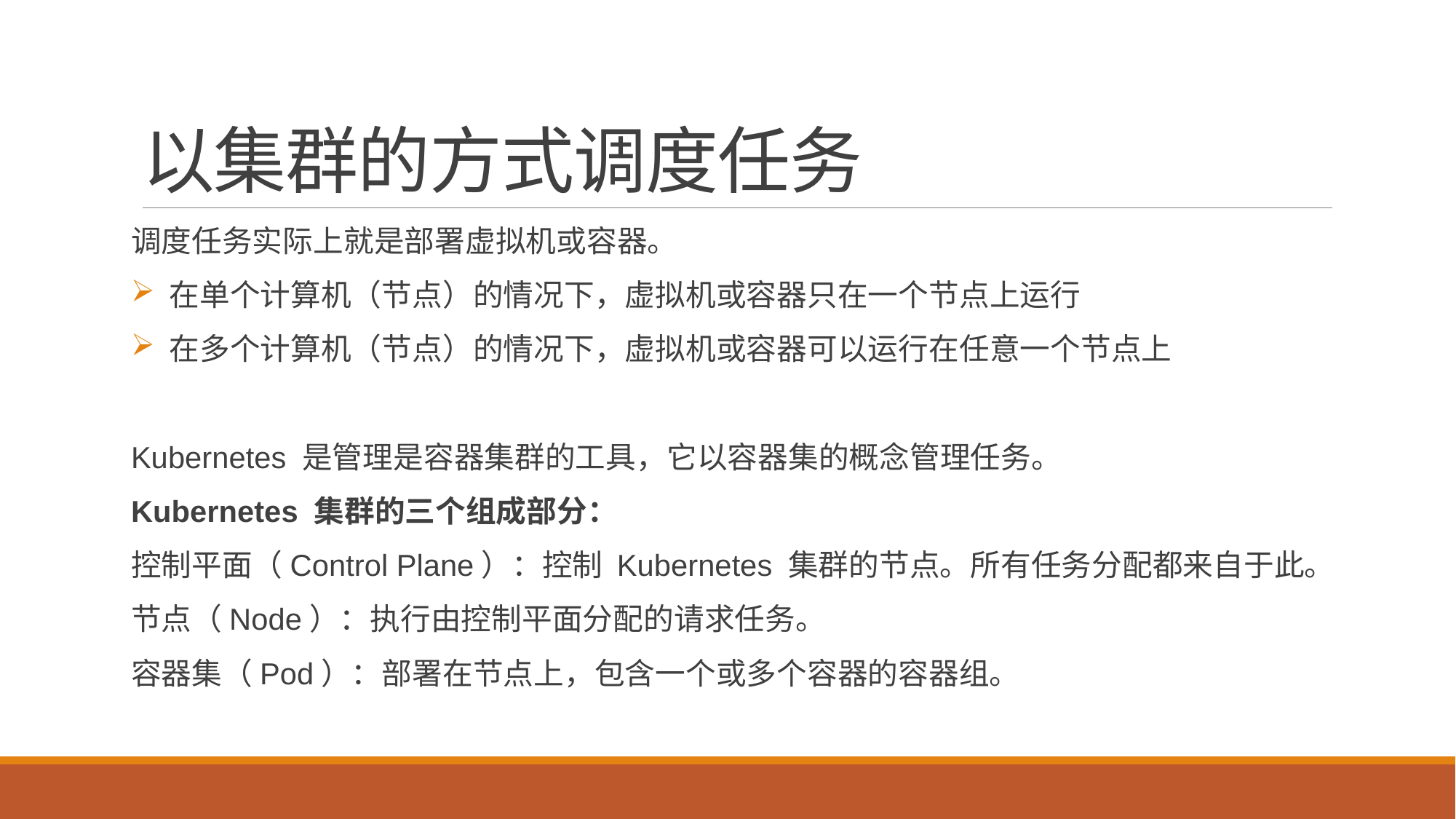

# 以集群的方式调度任务
调度任务实际上就是部署虚拟机或容器。
 在单个计算机（节点）的情况下，虚拟机或容器只在一个节点上运行
 在多个计算机（节点）的情况下，虚拟机或容器可以运行在任意一个节点上

Kubernetes 是管理是容器集群的工具，它以容器集的概念管理任务。
Kubernetes 集群的三个组成部分：
控制平面（Control Plane）：控制 Kubernetes 集群的节点。所有任务分配都来自于此。
节点（Node）：执行由控制平面分配的请求任务。
容器集（Pod）：部署在节点上，包含一个或多个容器的容器组。